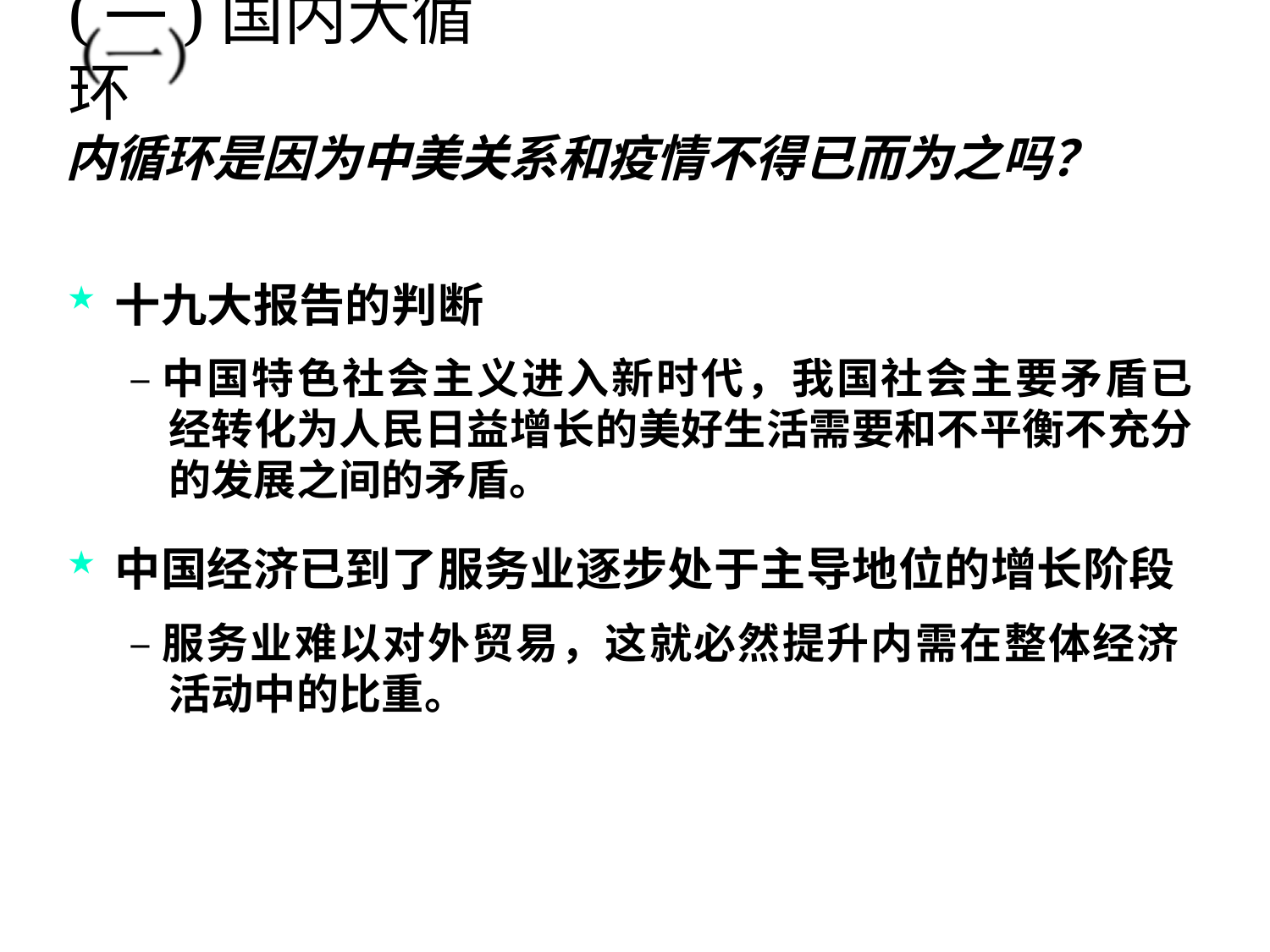

# (一)国内大循环
内循环是因为中美关系和疫情不得已而为之吗？

十九大报告的判断
–中国特色社会主义进入新时代，我国社会主要矛盾已 经转化为人民日益增长的美好生活需要和不平衡不充分 的发展之间的矛盾。
中国经济已到了服务业逐步处于主导地位的增长阶段
–服务业难以对外贸易，这就必然提升内需在整体经济
活动中的比重。